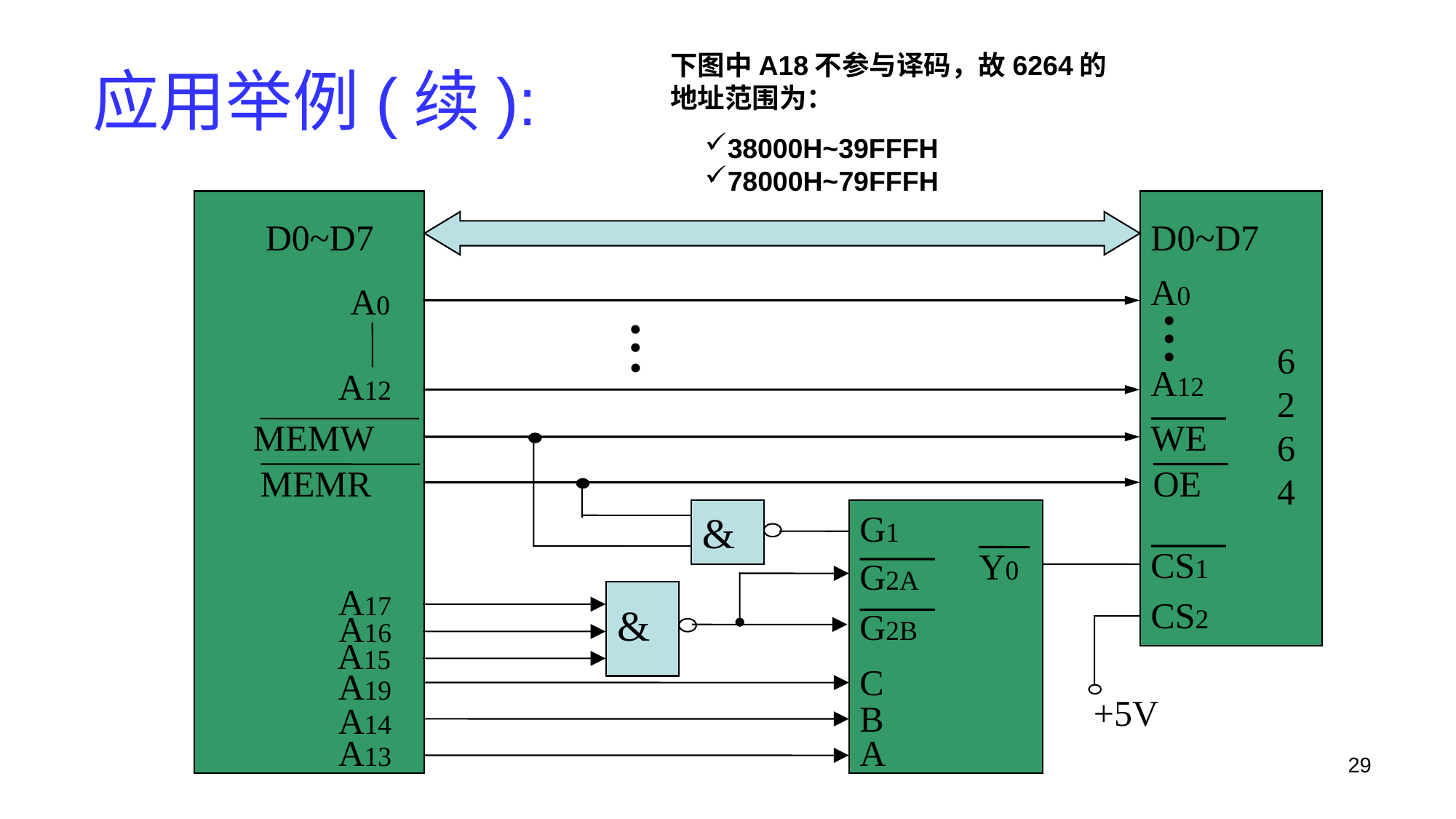

# 应用举例(续):
下图中A18不参与译码，故6264的地址范围为：
38000H~39FFFH
78000H~79FFFH

D0~D7
D0~D7

A0
A0
•

•
•
•

•
6264
•
A12
A12

MEMW
WE

MEMR
OE

G1
&

CS1
Y0

G2A

A17

CS2
&
G2B
A16

A15

C
A19

+5V

B
A14

A13
A
29